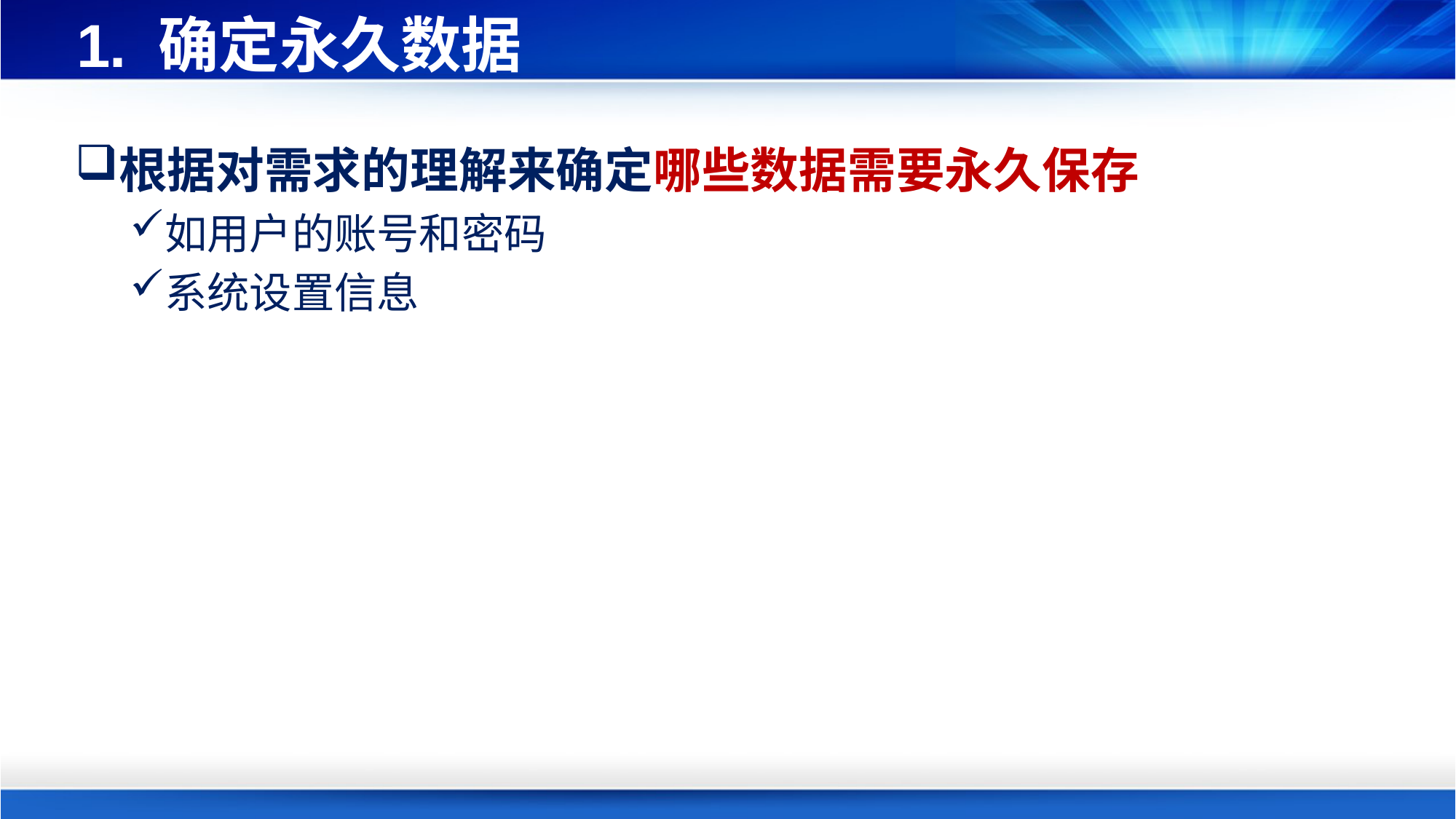

# 1. 确定永久数据
根据对需求的理解来确定哪些数据需要永久保存
如用户的账号和密码
系统设置信息